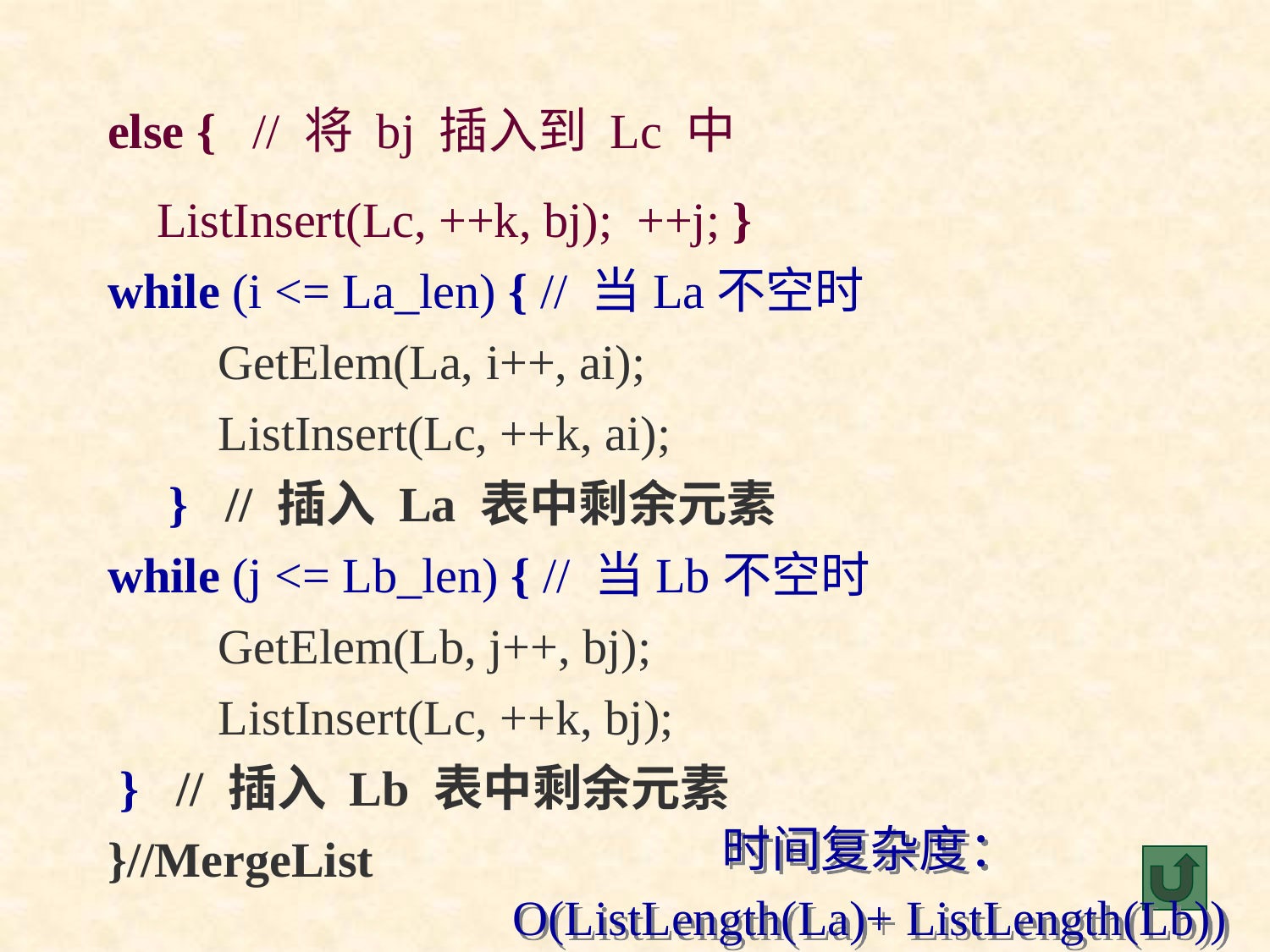

else {   // 将 bj 插入到 Lc 中
    ListInsert(Lc, ++k, bj);  ++j; }
while (i <= La_len) { // 当La不空时
         GetElem(La, i++, ai);
         ListInsert(Lc, ++k, ai);
     }   // 插入 La 表中剩余元素
while (j <= Lb_len) { // 当Lb不空时
         GetElem(Lb, j++, bj);
         ListInsert(Lc, ++k, bj);
 }   // 插入 Lb 表中剩余元素
}//MergeList

时间复杂度：
O(ListLength(La)+ ListLength(Lb))